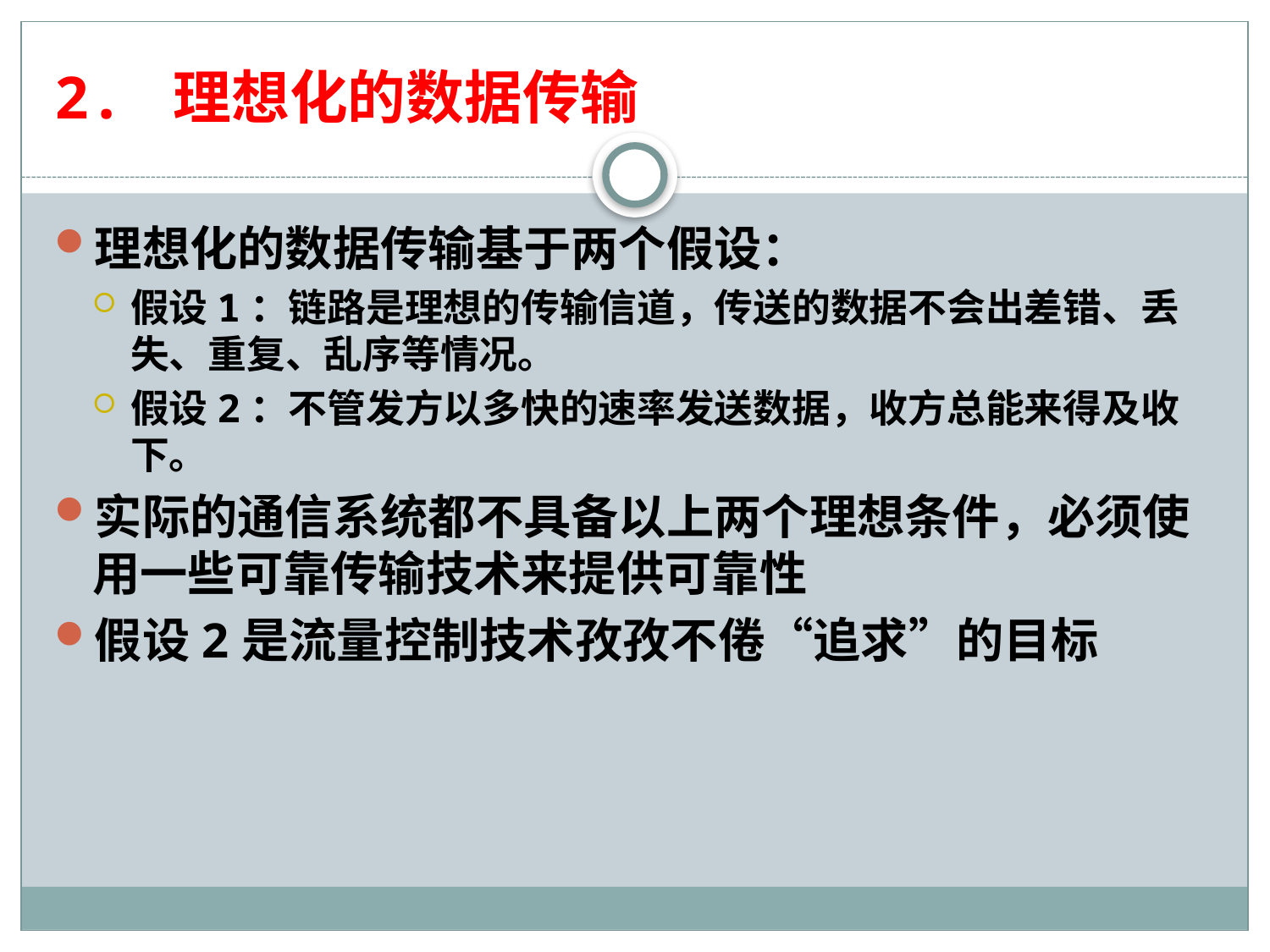

# 2. 理想化的数据传输
理想化的数据传输基于两个假设：
假设1：链路是理想的传输信道，传送的数据不会出差错、丢失、重复、乱序等情况。
假设2：不管发方以多快的速率发送数据，收方总能来得及收下。
实际的通信系统都不具备以上两个理想条件，必须使用一些可靠传输技术来提供可靠性
假设2是流量控制技术孜孜不倦“追求”的目标